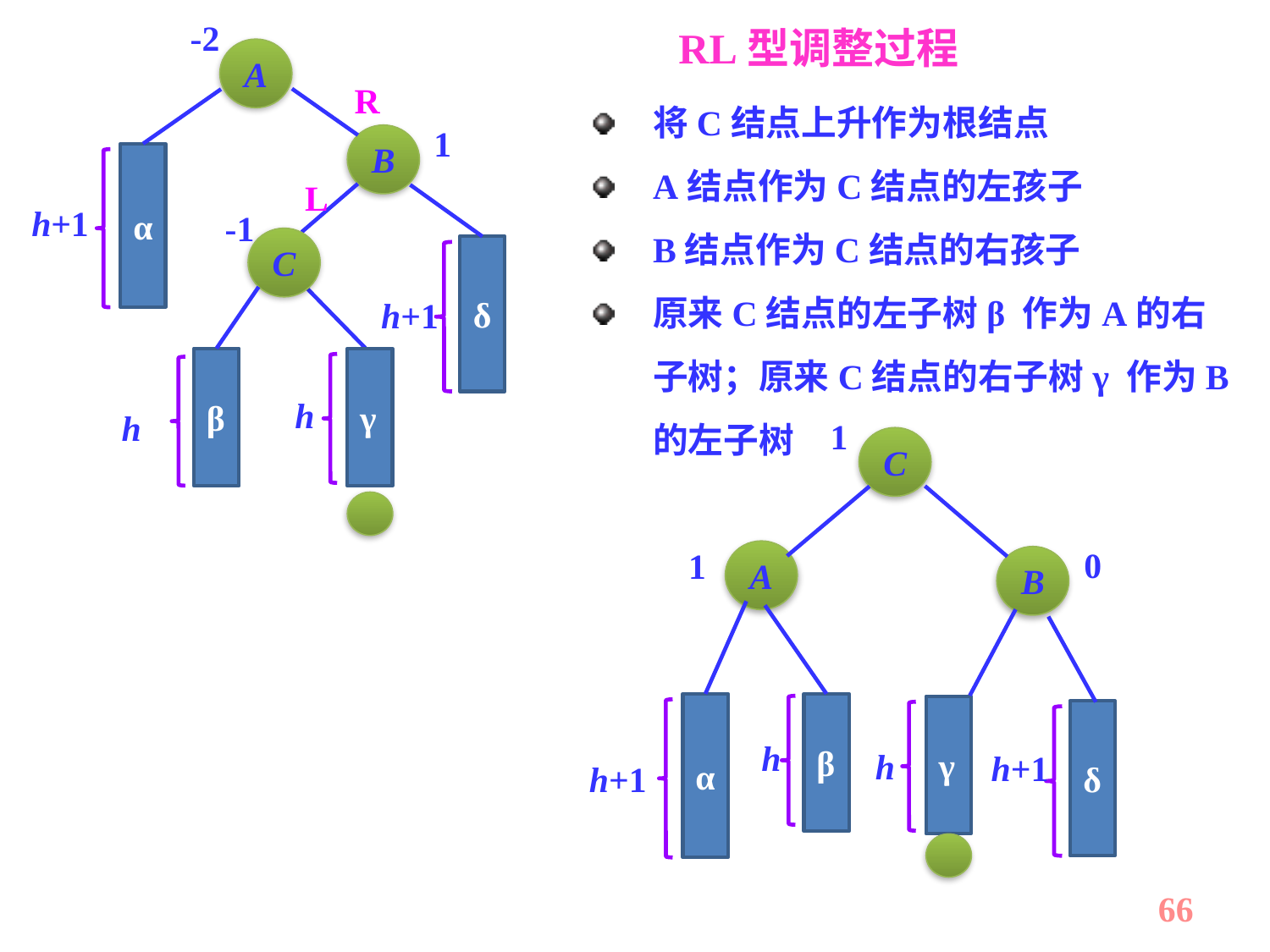

RL型调整过程
-2
1
-1
A
B
α

h+1
C
δ

h+1
β
γ

h
h
将C结点上升作为根结点
A结点作为C结点的左孩子
B结点作为C结点的右孩子
原来C结点的左子树β 作为A的右子树；原来C结点的右子树γ 作为B的左子树
R
L

1
C

A
0
1
B
α
β

γ

δ

h
h
h+1
h+1

66